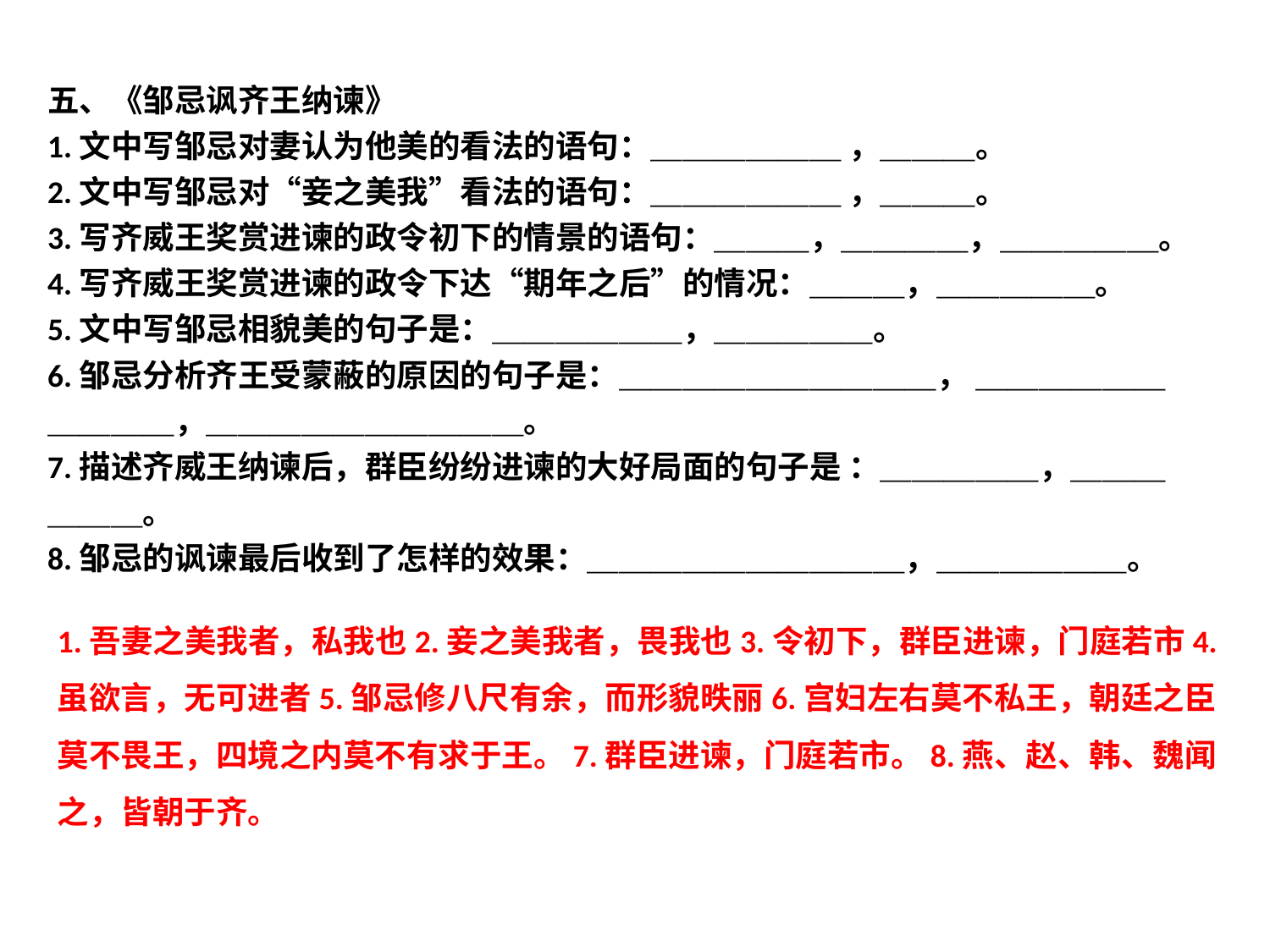

五、《邹忌讽齐王纳谏》
1.文中写邹忌对妻认为他美的看法的语句：＿＿＿＿＿＿ ，＿＿＿。
2.文中写邹忌对“妾之美我”看法的语句：＿＿＿＿＿＿ ，＿＿＿。
3.写齐威王奖赏进谏的政令初下的情景的语句：＿＿＿，＿＿＿＿，＿＿＿＿＿。
4.写齐威王奖赏进谏的政令下达“期年之后”的情况：＿＿＿，＿＿＿＿＿。
5.文中写邹忌相貌美的句子是：＿＿＿＿＿＿，＿＿＿＿＿。
6.邹忌分析齐王受蒙蔽的原因的句子是：＿＿＿＿＿＿＿＿＿＿， ＿＿＿＿＿＿＿＿＿＿，＿＿＿＿＿＿＿＿＿＿。
7.描述齐威王纳谏后，群臣纷纷进谏的大好局面的句子是 ：＿＿＿＿＿，＿＿＿＿＿＿。
8.邹忌的讽谏最后收到了怎样的效果：＿＿＿＿＿＿＿＿＿＿，＿＿＿＿＿＿。

1.吾妻之美我者，私我也2.妾之美我者，畏我也3.令初下，群臣进谏，门庭若市4.虽欲言，无可进者5.邹忌修八尺有余，而形貌昳丽6.宫妇左右莫不私王，朝廷之臣莫不畏王，四境之内莫不有求于王。7.群臣进谏，门庭若市。8.燕、赵、韩、魏闻之，皆朝于齐。